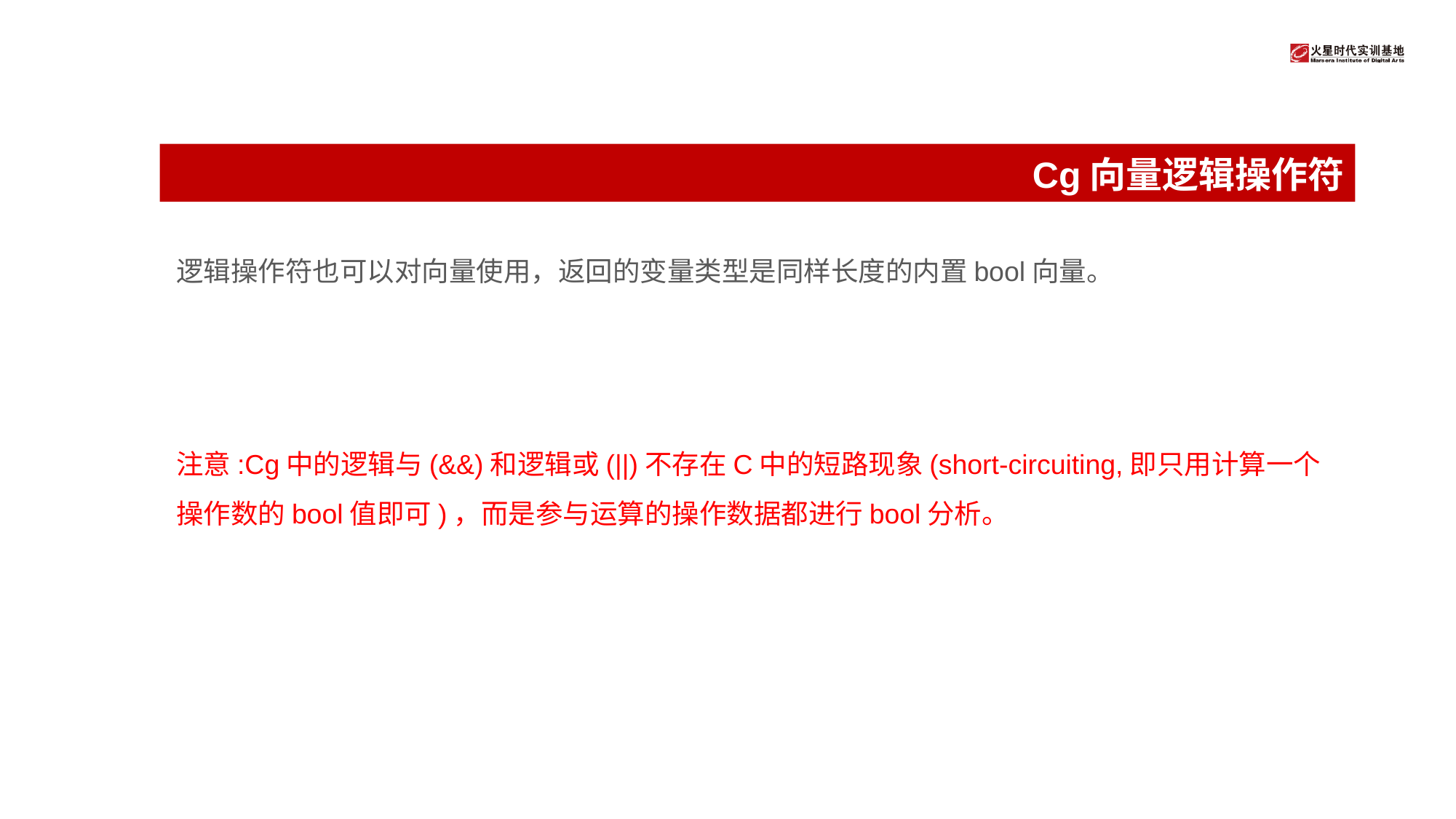

# Cg向量逻辑操作符
逻辑操作符也可以对向量使用，返回的变量类型是同样长度的内置bool向量。

注意:Cg中的逻辑与(&&)和逻辑或(||)不存在C中的短路现象(short-circuiting,即只用计算一个操作数的bool值即可)，而是参与运算的操作数据都进行bool分析。